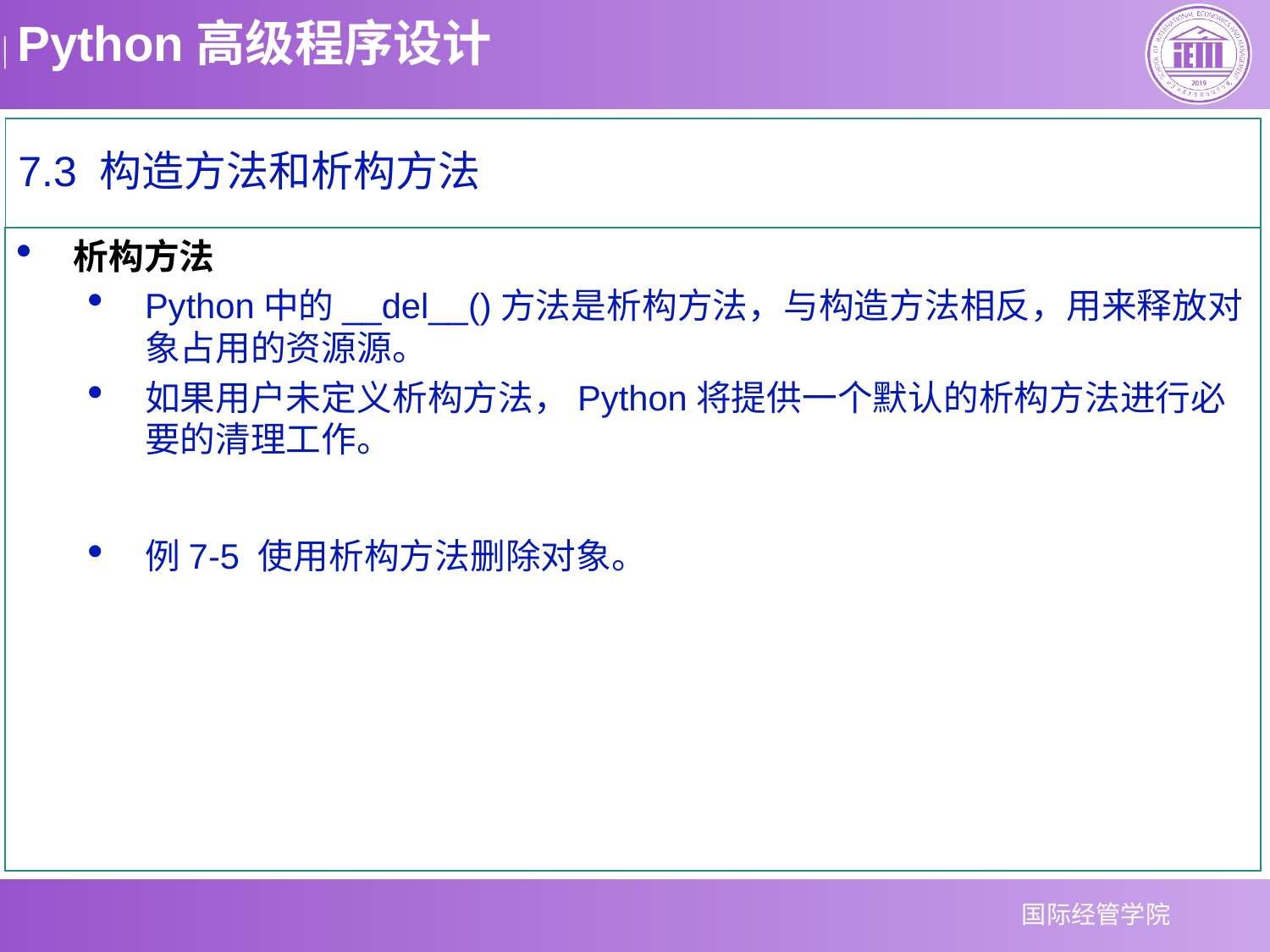

# 7.3 构造方法和析构方法
析构方法
Python中的__del__()方法是析构方法，与构造方法相反，用来释放对象占用的资源源。
如果用户未定义析构方法，Python将提供一个默认的析构方法进行必要的清理工作。

例7-5 使用析构方法删除对象。